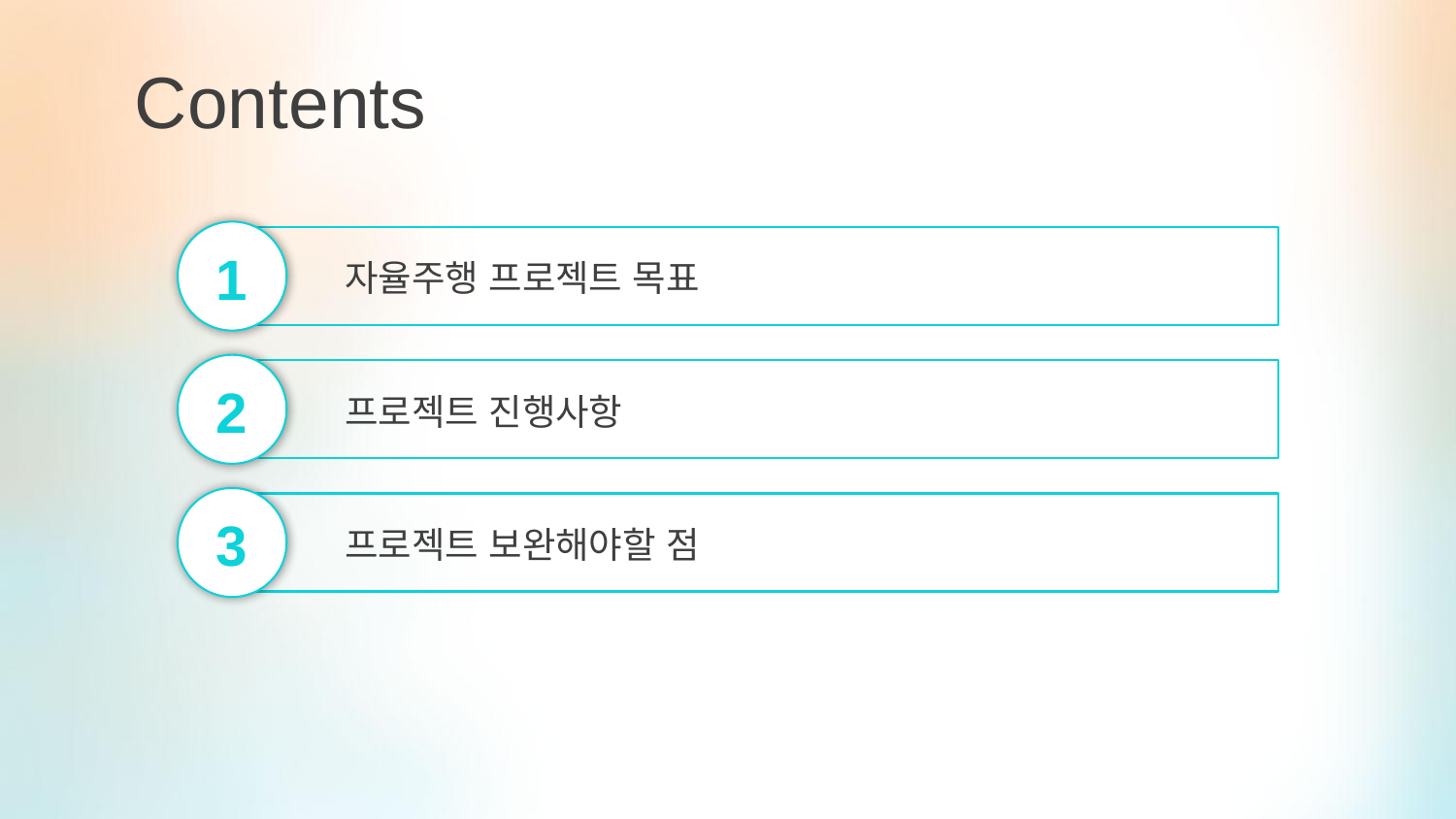

Contents

1
자율주행 프로젝트 목표

2
프로젝트 진행사항

3
프로젝트 보완해야할 점